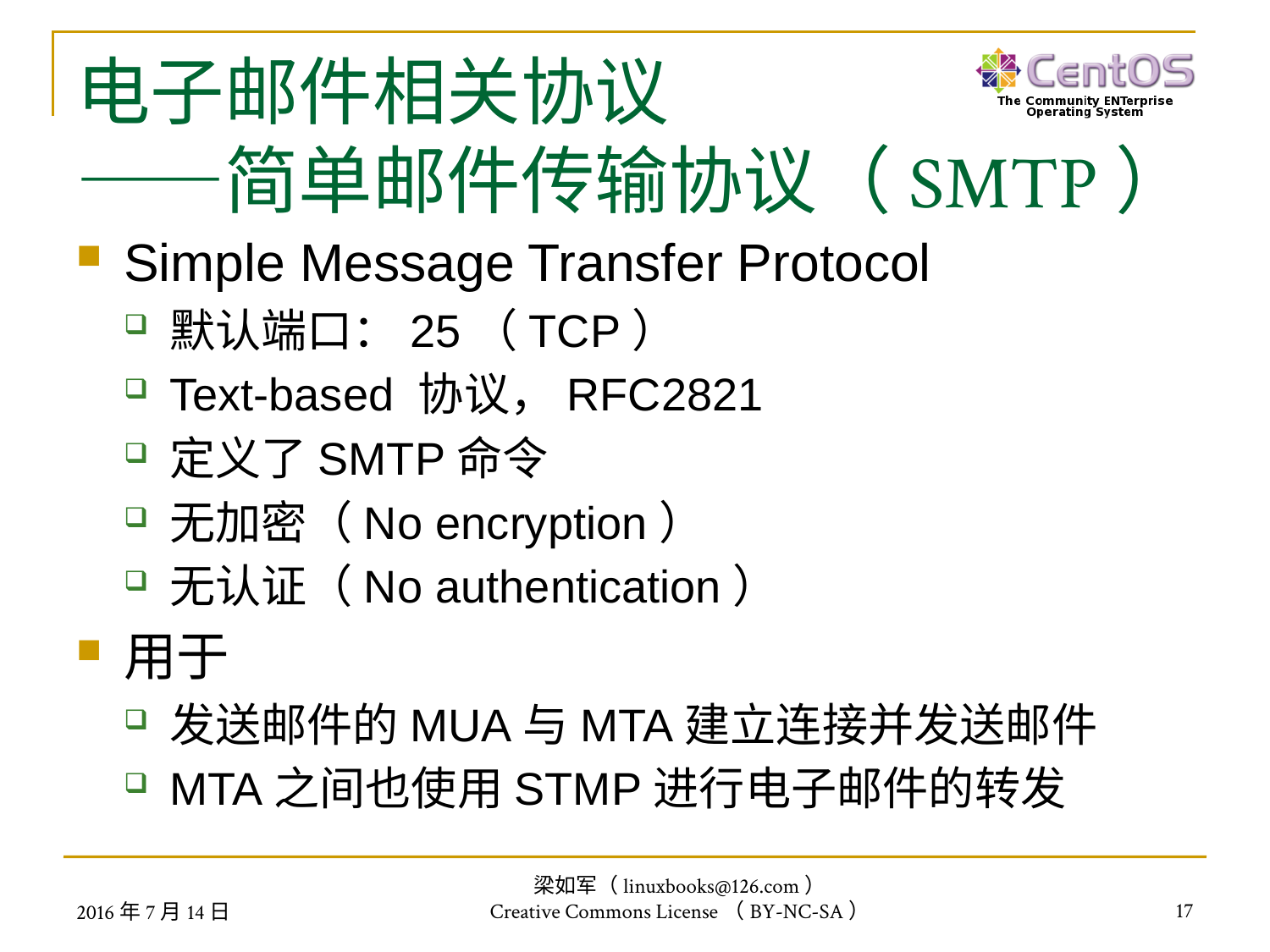

# 电子邮件相关协议 ——简单邮件传输协议（SMTP）
Simple Message Transfer Protocol
默认端口：25（TCP）
Text-based 协议，RFC2821
定义了SMTP命令
无加密（No encryption）
无认证（No authentication）
用于
发送邮件的MUA与MTA建立连接并发送邮件
MTA之间也使用STMP进行电子邮件的转发

梁如军（linuxbooks@126.com）
Creative Commons License（BY-NC-SA）
2016年7月14日
17